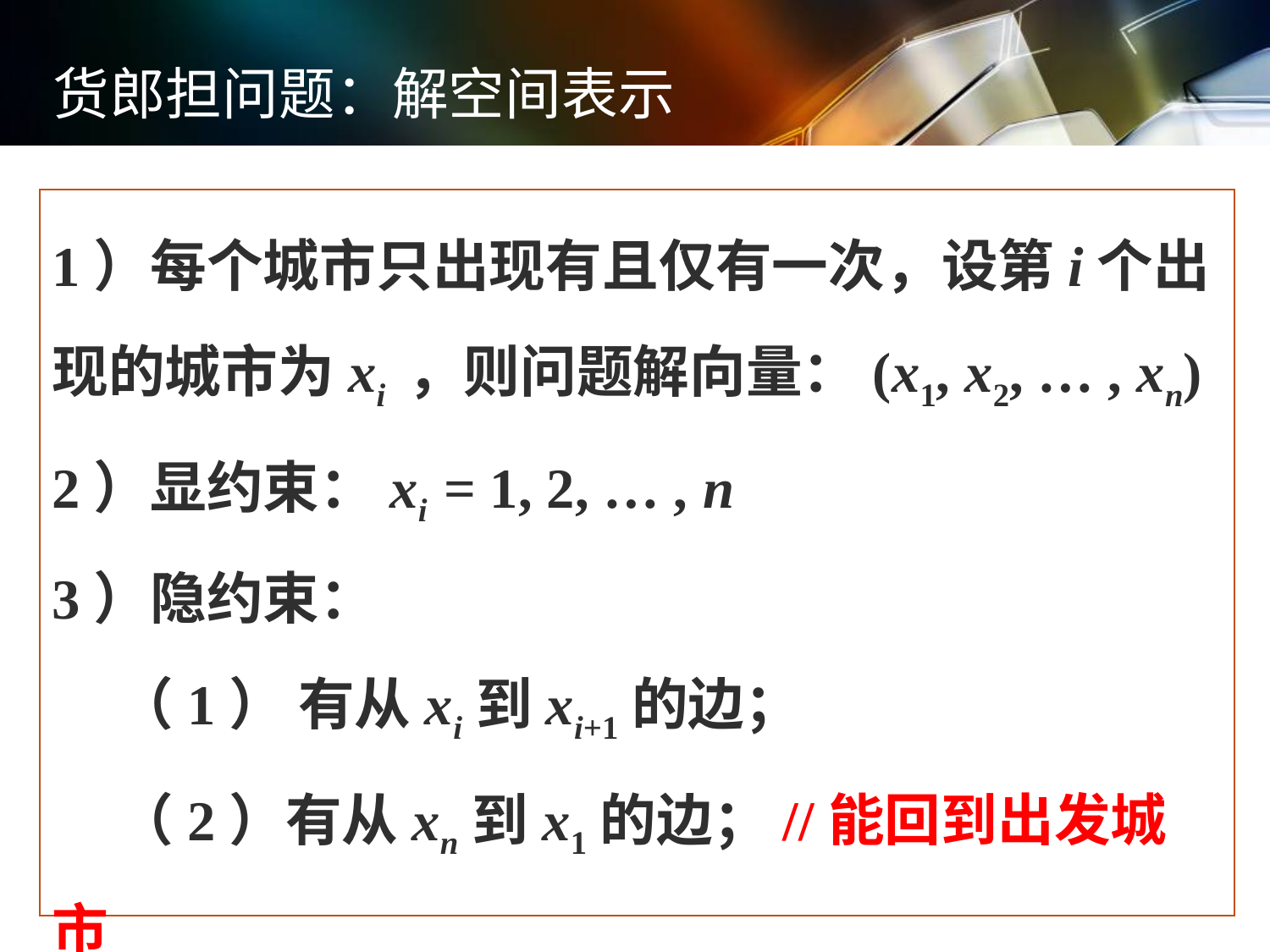

货郎担问题：解空间表示
1）每个城市只出现有且仅有一次，设第i个出现的城市为xi ，则问题解向量：(x1, x2, … , xn)
2）显约束：xi  = 1, 2, … , n
3）隐约束：
    （1） 有从xi到xi+1的边；
    （2）有从xn到x1的边；//能回到出发城市
    （3）xi≠xk； //城市不能重复